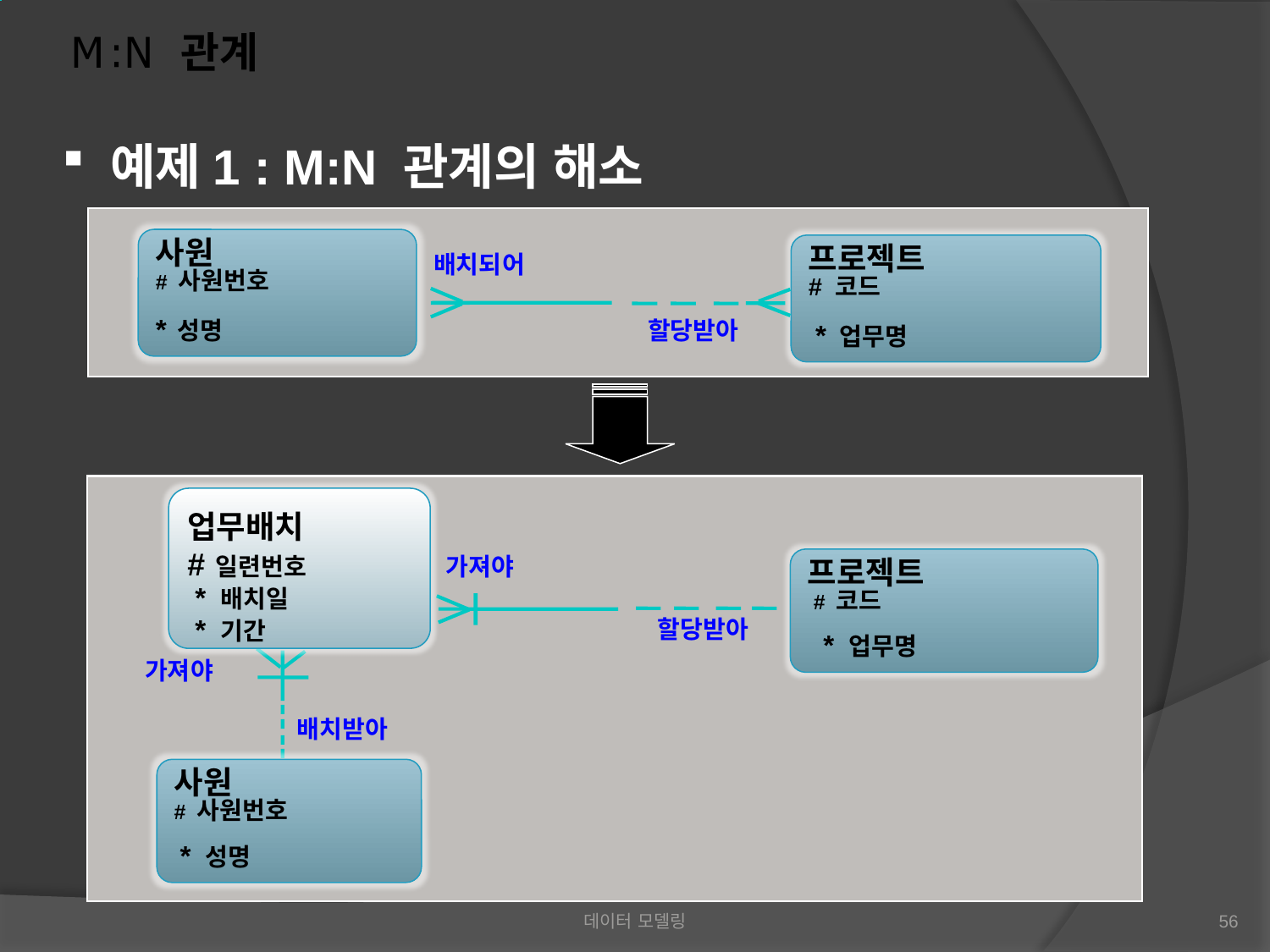

M:N 관계
 예제1 : M:N 관계의 해소

사원
# 사원번호

* 성명
프로젝트
# 코드

 * 업무명
배치되어

할당받아

업무배치
# 일련번호
 * 배치일
 * 기간
프로젝트
 # 코드

  * 업무명
가져야

할당받아

가져야
배치받아
사원
# 사원번호

 * 성명
데이터 모델링
56